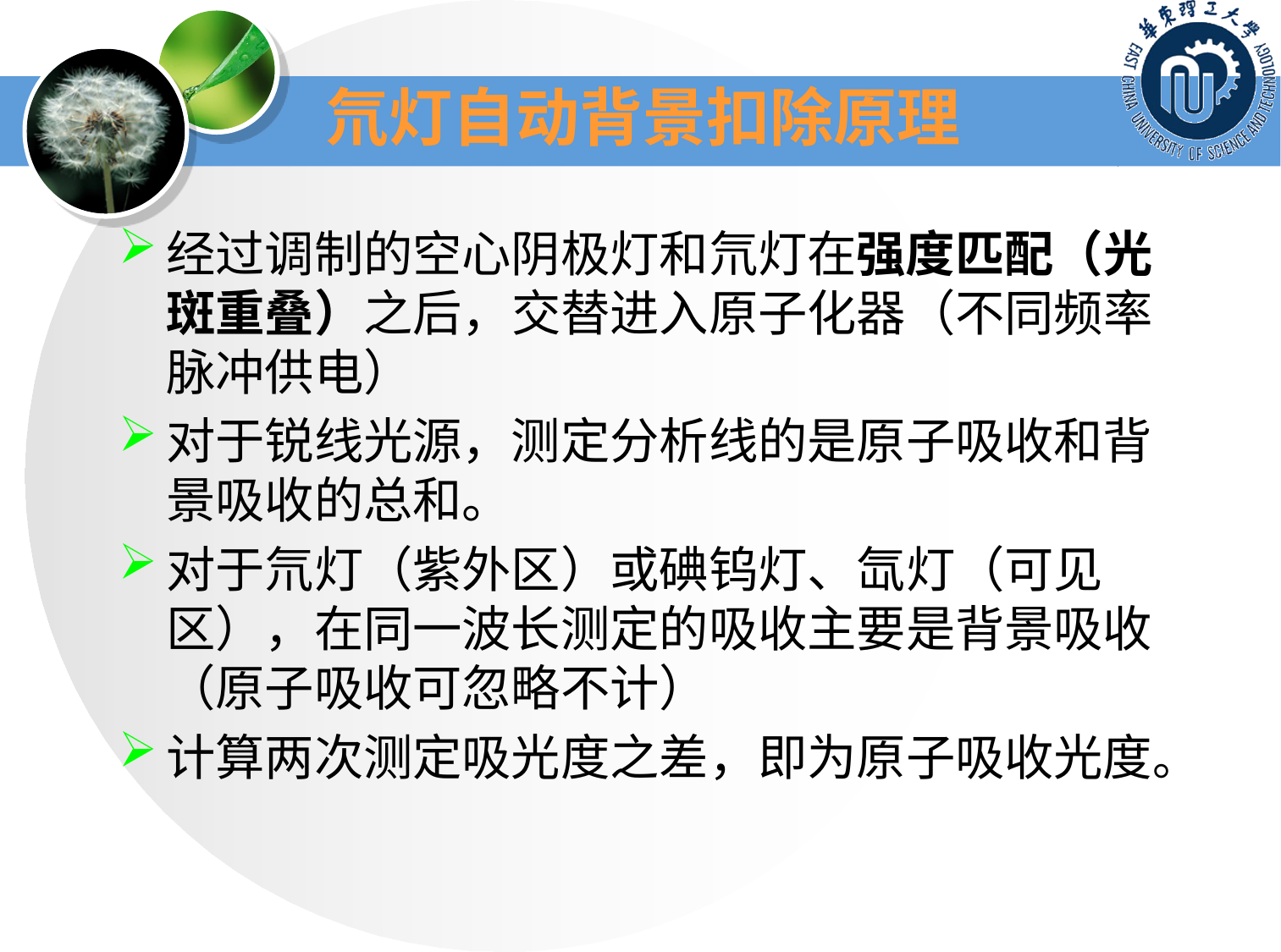

氘灯自动背景扣除原理
经过调制的空心阴极灯和氘灯在强度匹配（光斑重叠）之后，交替进入原子化器（不同频率脉冲供电）
对于锐线光源，测定分析线的是原子吸收和背景吸收的总和。
对于氘灯（紫外区）或碘钨灯、氙灯（可见区），在同一波长测定的吸收主要是背景吸收（原子吸收可忽略不计）
计算两次测定吸光度之差，即为原子吸收光度。